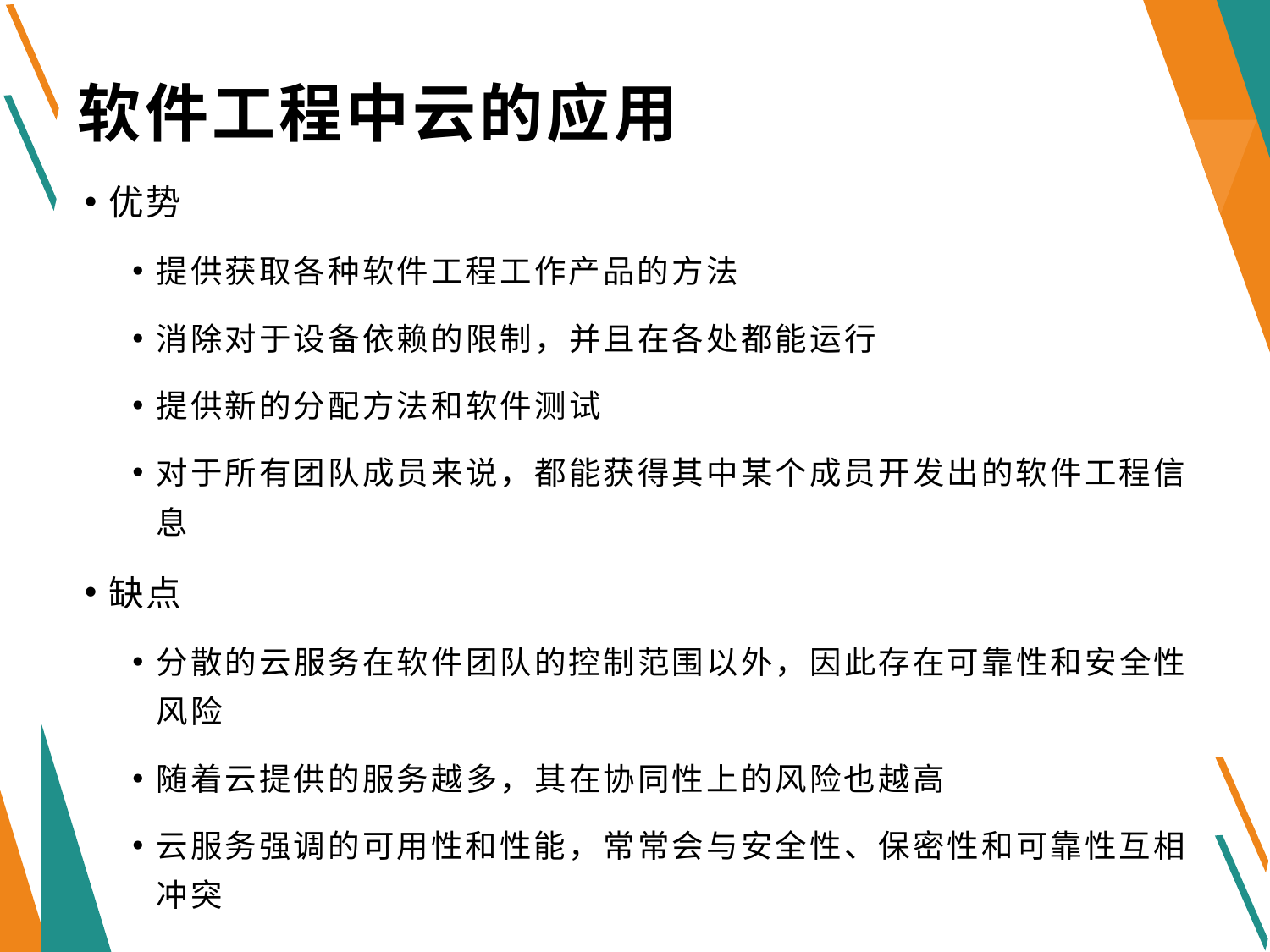

# 软件工程中云的应用
优势
提供获取各种软件工程工作产品的方法
消除对于设备依赖的限制，并且在各处都能运行
提供新的分配方法和软件测试
对于所有团队成员来说，都能获得其中某个成员开发出的软件工程信息
缺点
分散的云服务在软件团队的控制范围以外，因此存在可靠性和安全性风险
随着云提供的服务越多，其在协同性上的风险也越高
云服务强调的可用性和性能，常常会与安全性、保密性和可靠性互相冲突
12